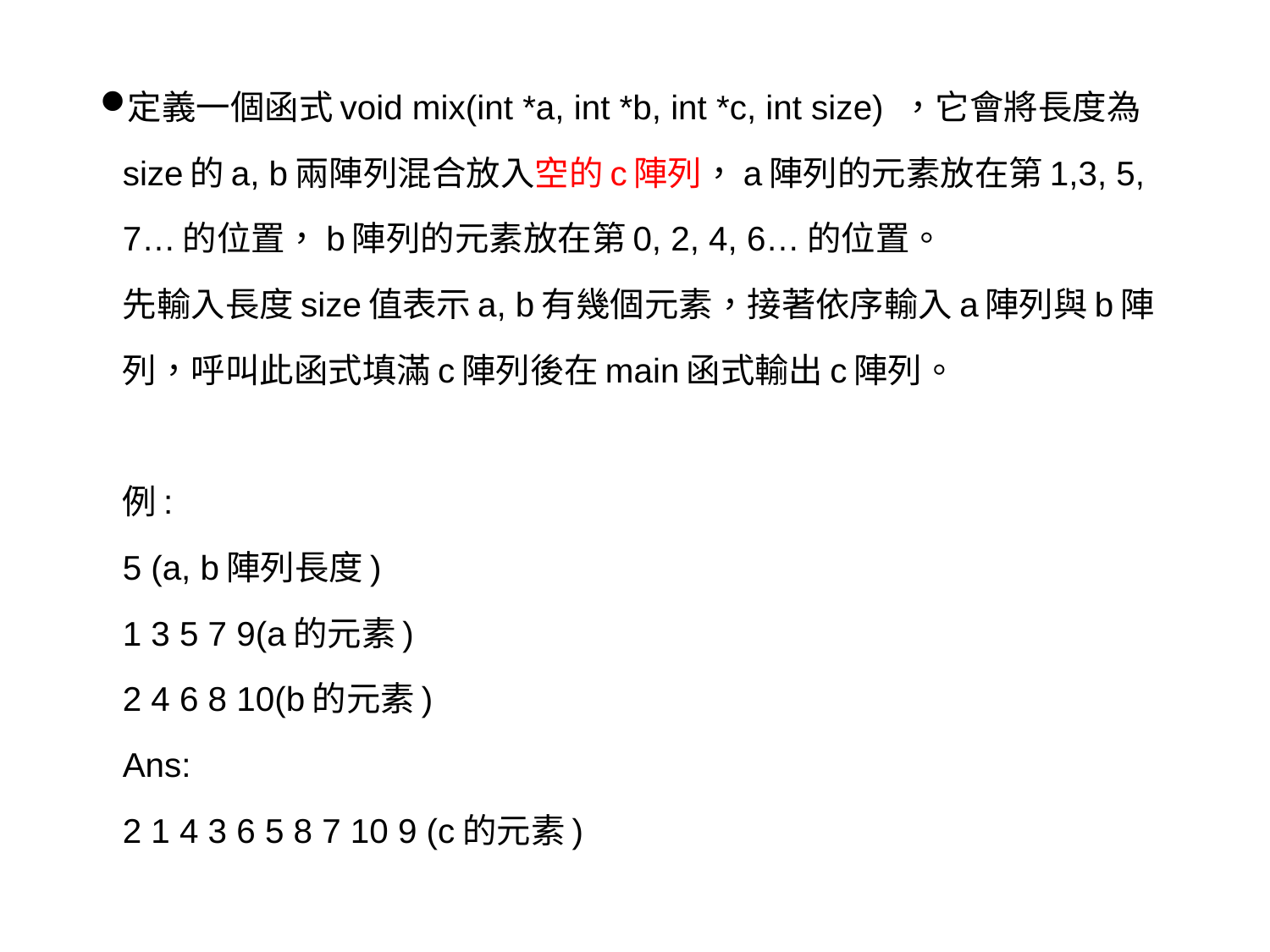

定義一個函式void mix(int *a, int *b, int *c, int size) ，它會將長度為size的a, b兩陣列混合放入空的c陣列，a陣列的元素放在第1,3, 5, 7…的位置，b陣列的元素放在第0, 2, 4, 6…的位置。
先輸入長度size值表示a, b有幾個元素，接著依序輸入a陣列與b陣列，呼叫此函式填滿c陣列後在main函式輸出c陣列。
例:
5 (a, b陣列長度)
1 3 5 7 9(a的元素)
2 4 6 8 10(b的元素)
Ans:
2 1 4 3 6 5 8 7 10 9 (c的元素)